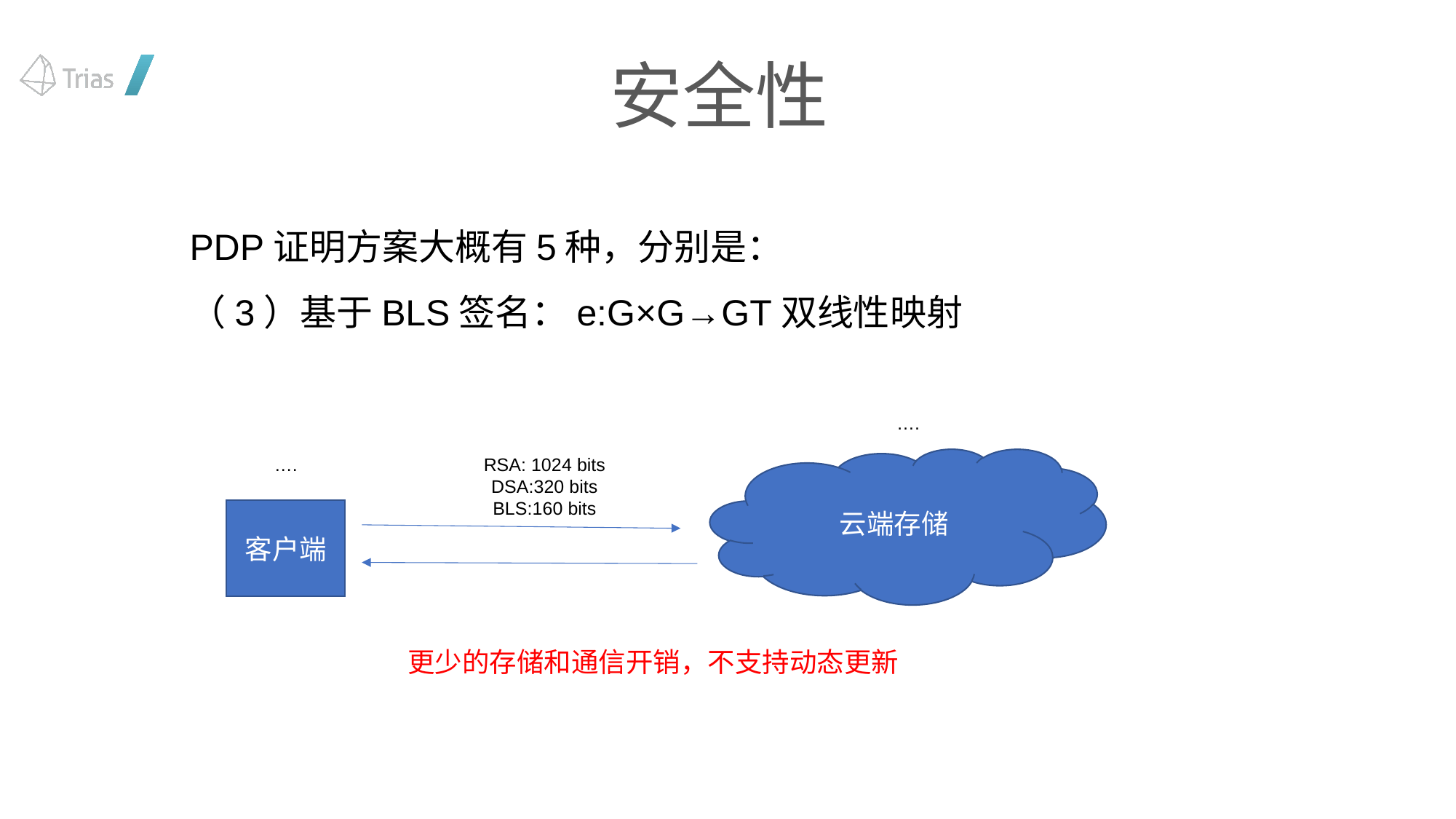

安全性
PDP证明方案大概有5种，分别是：
（3）基于BLS签名：e:G×G→GT双线性映射

….
….
RSA: 1024 bits
DSA:320 bits
BLS:160 bits
云端存储
客户端
更少的存储和通信开销，不支持动态更新